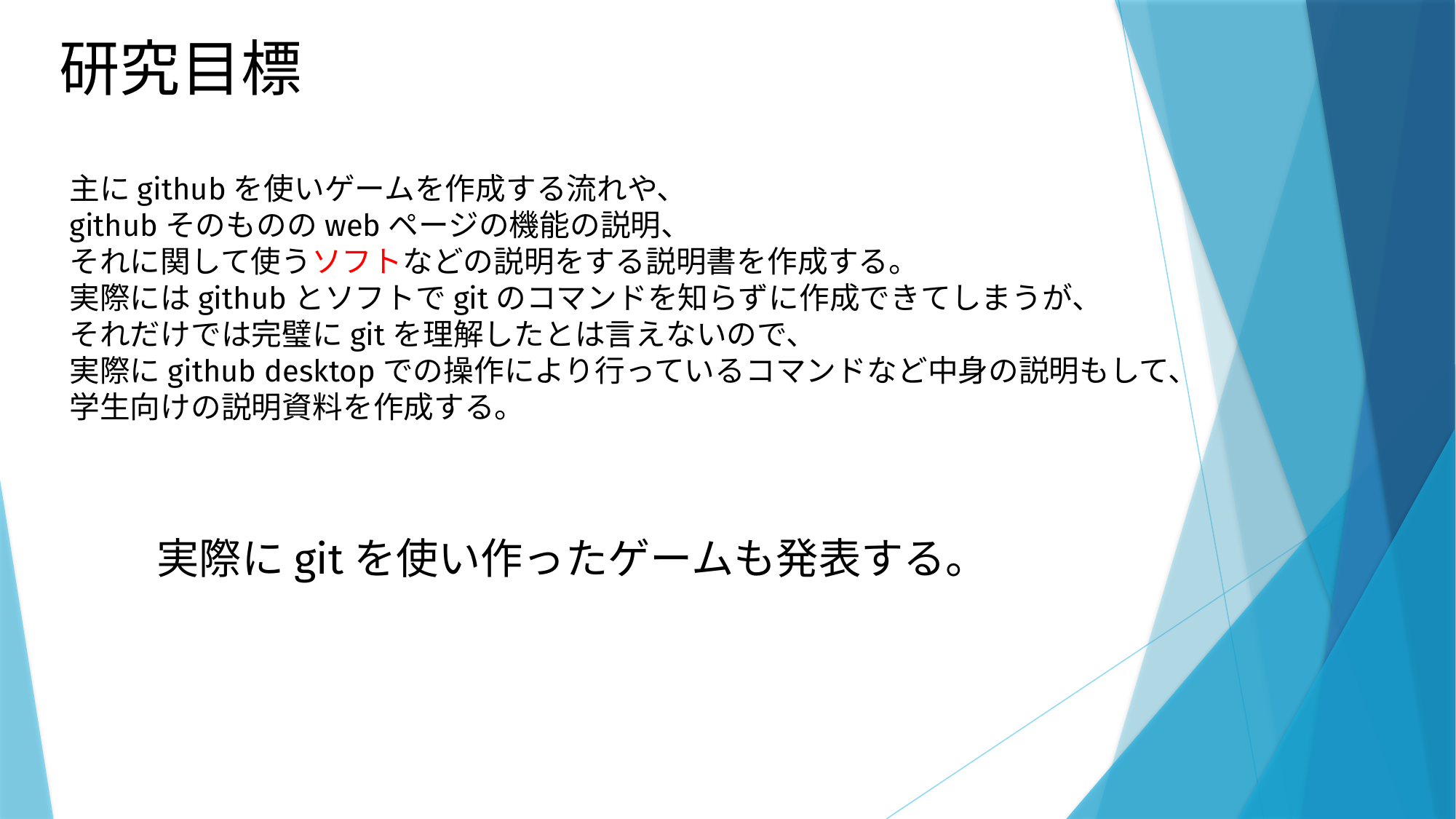

研究目標
主にgithubを使いゲームを作成する流れや、
githubそのもののwebページの機能の説明、
それに関して使うソフトなどの説明をする説明書を作成する。
実際にはgithubとソフトでgitのコマンドを知らずに作成できてしまうが、
それだけでは完璧にgitを理解したとは言えないので、
実際にgithub desktopでの操作により行っているコマンドなど中身の説明もして、
学生向けの説明資料を作成する。
実際にgitを使い作ったゲームも発表する。